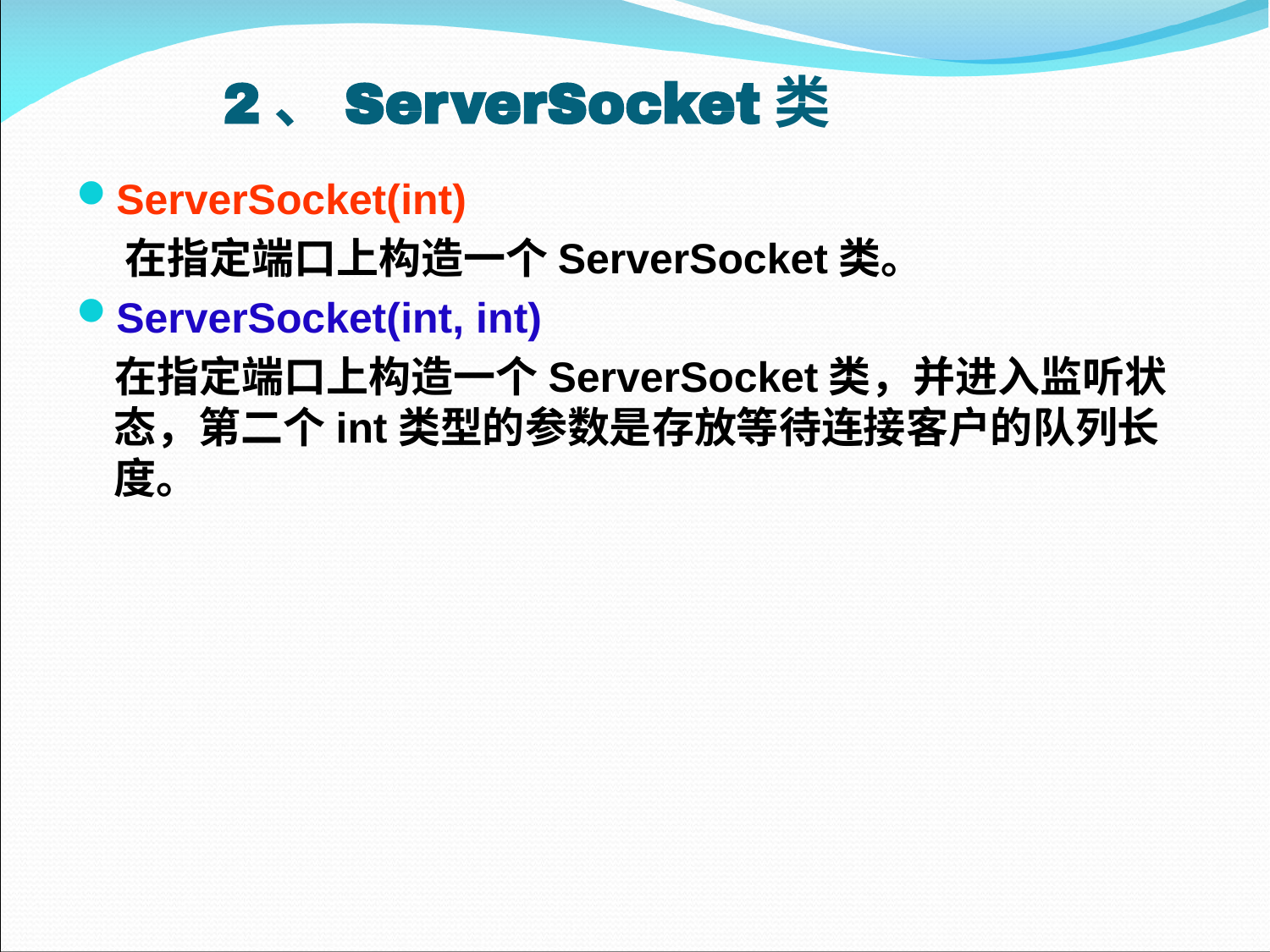

# 2、ServerSocket类
ServerSocket(int)
    在指定端口上构造一个ServerSocket类。
ServerSocket(int, int)
   在指定端口上构造一个ServerSocket类，并进入监听状态，第二个int类型的参数是存放等待连接客户的队列长度。